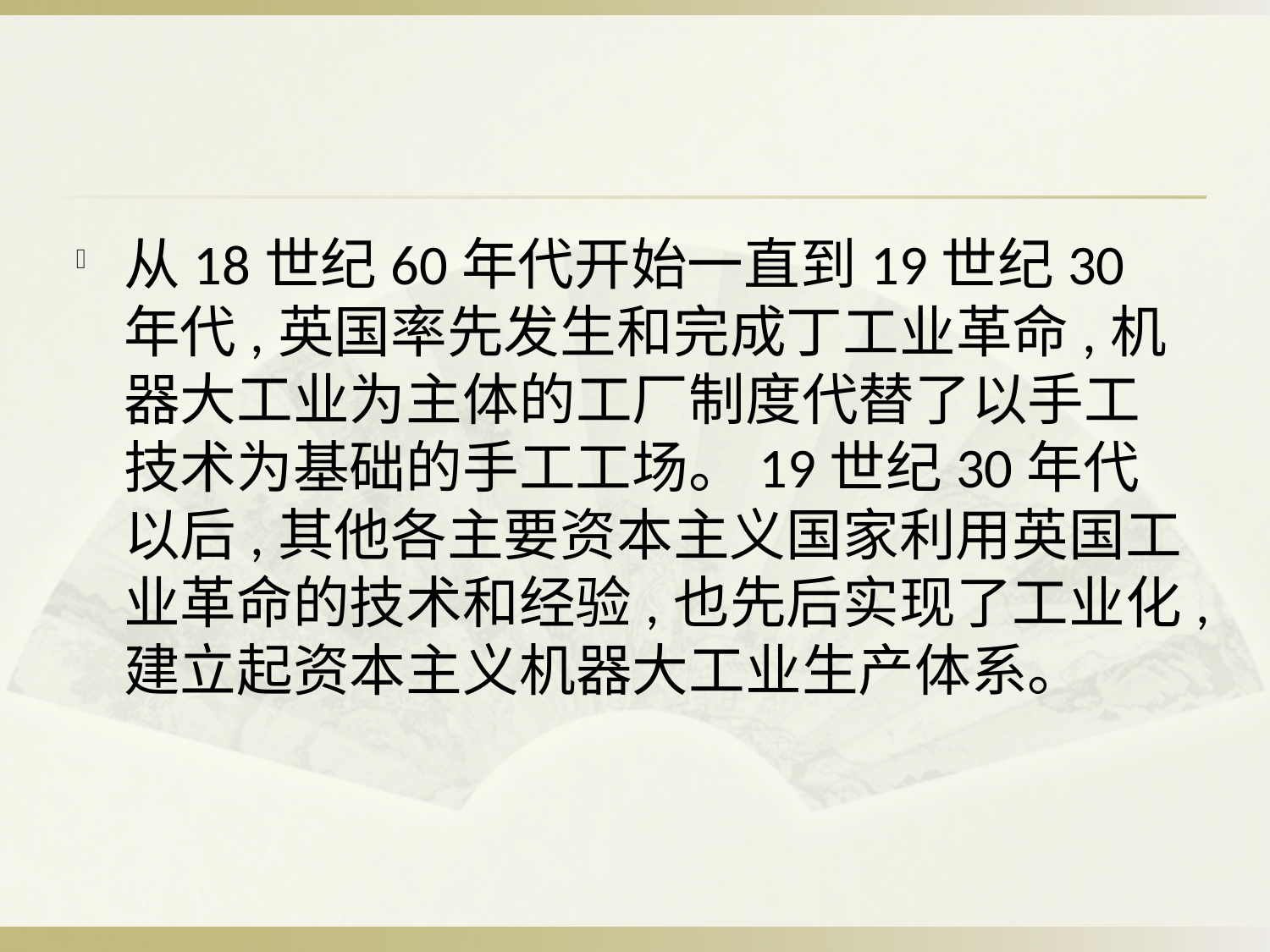

#
从18世纪60年代开始一直到19世纪30年代,英国率先发生和完成丁工业革命,机器大工业为主体的工厂制度代替了以手工技术为基础的手工工场。19世纪30年代以后,其他各主要资本主义国家利用英国工业革命的技术和经验,也先后实现了工业化,建立起资本主义机器大工业生产体系。